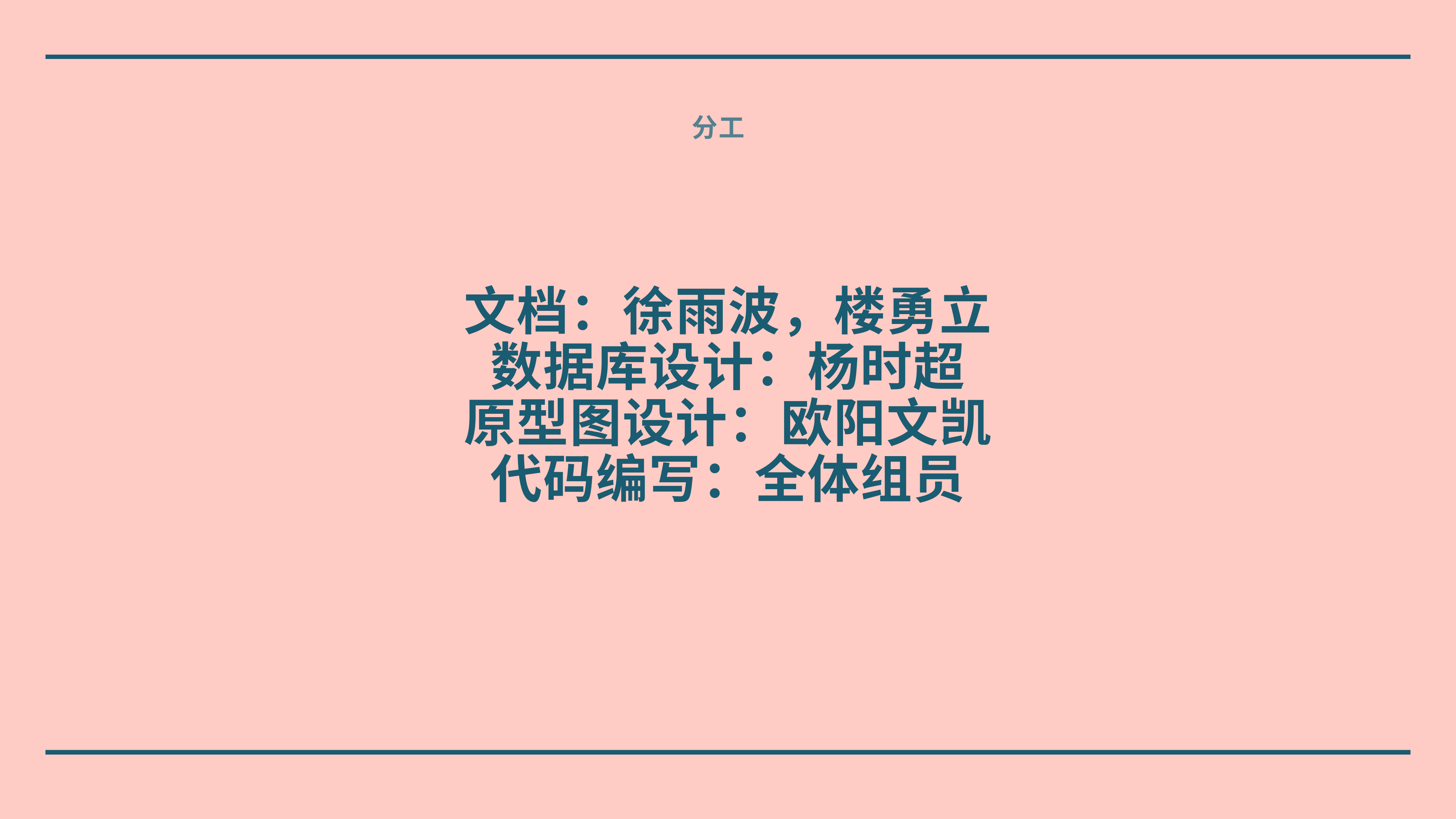

分工
文档：徐雨波，楼勇立
数据库设计：杨时超
原型图设计：欧阳文凯
代码编写：全体组员